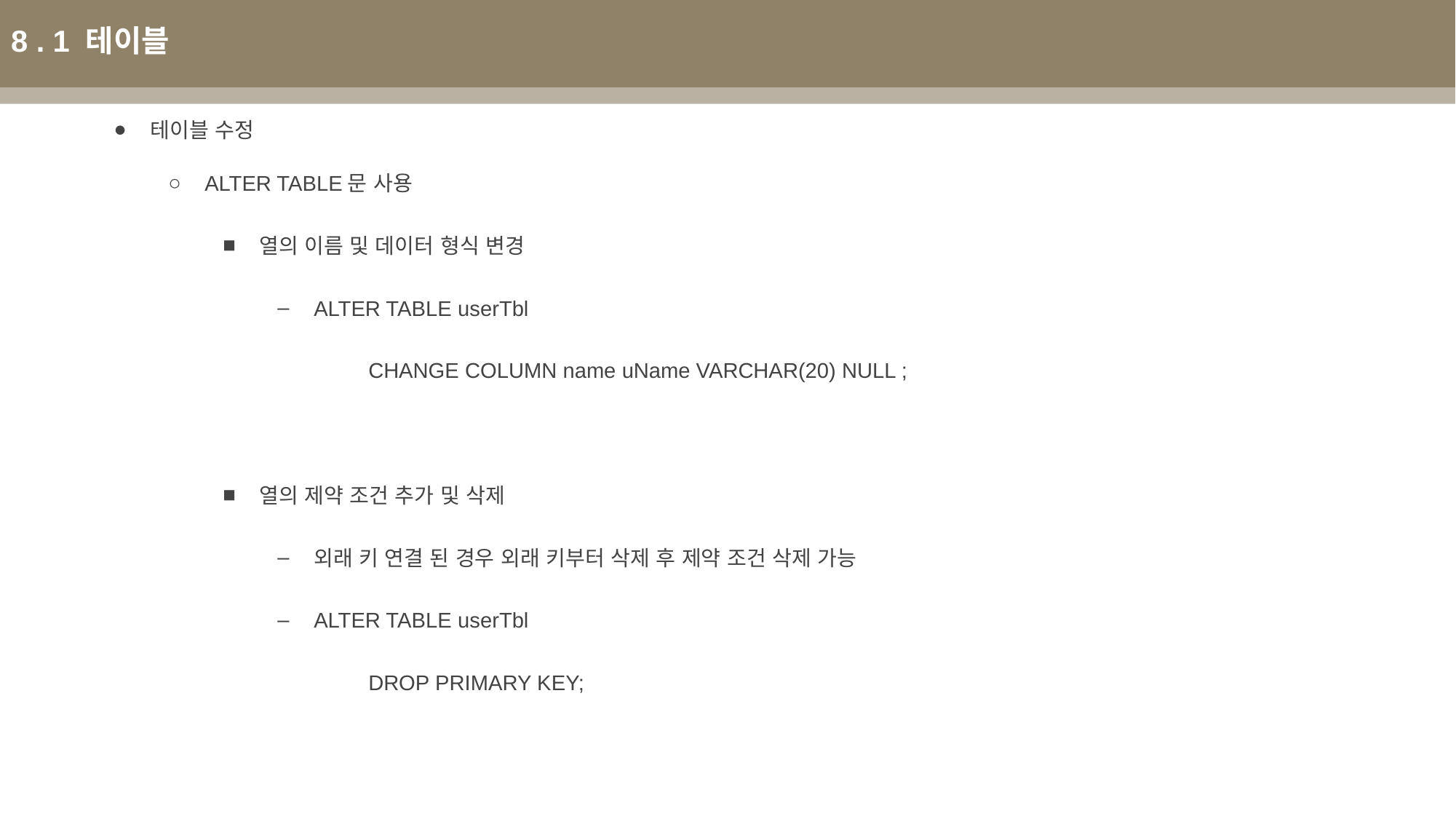

8 . 1 테이블
테이블 수정
ALTER TABLE문 사용
열의 이름 및 데이터 형식 변경
ALTER TABLE userTbl
	CHANGE COLUMN name uName VARCHAR(20) NULL ;

열의 제약 조건 추가 및 삭제
외래 키 연결 된 경우 외래 키부터 삭제 후 제약 조건 삭제 가능
ALTER TABLE userTbl
	DROP PRIMARY KEY;